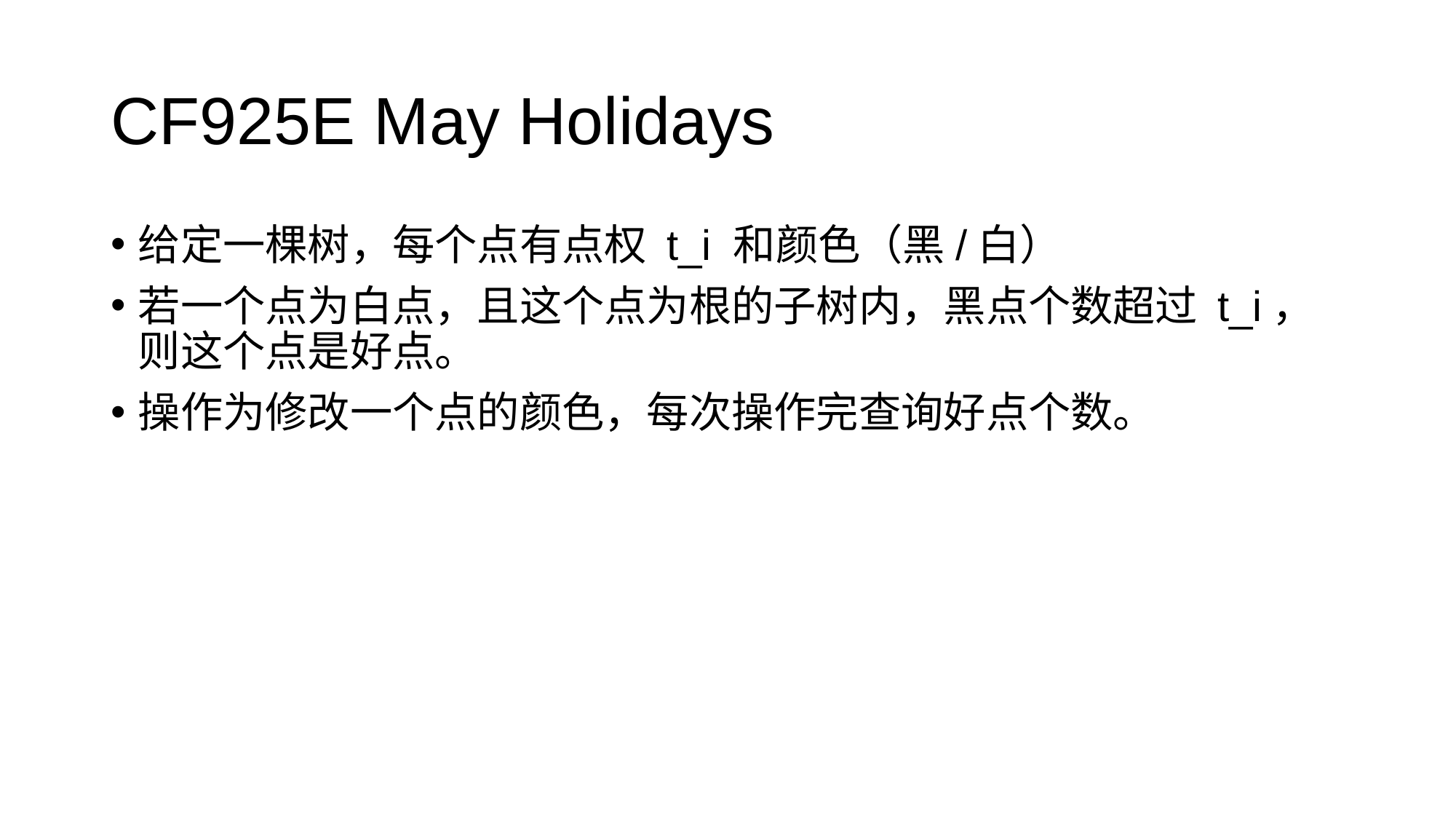

# CF925E May Holidays
给定一棵树，每个点有点权 t_i 和颜色（黑/白）
若一个点为白点，且这个点为根的子树内，黑点个数超过 t_i，则这个点是好点。
操作为修改一个点的颜色，每次操作完查询好点个数。